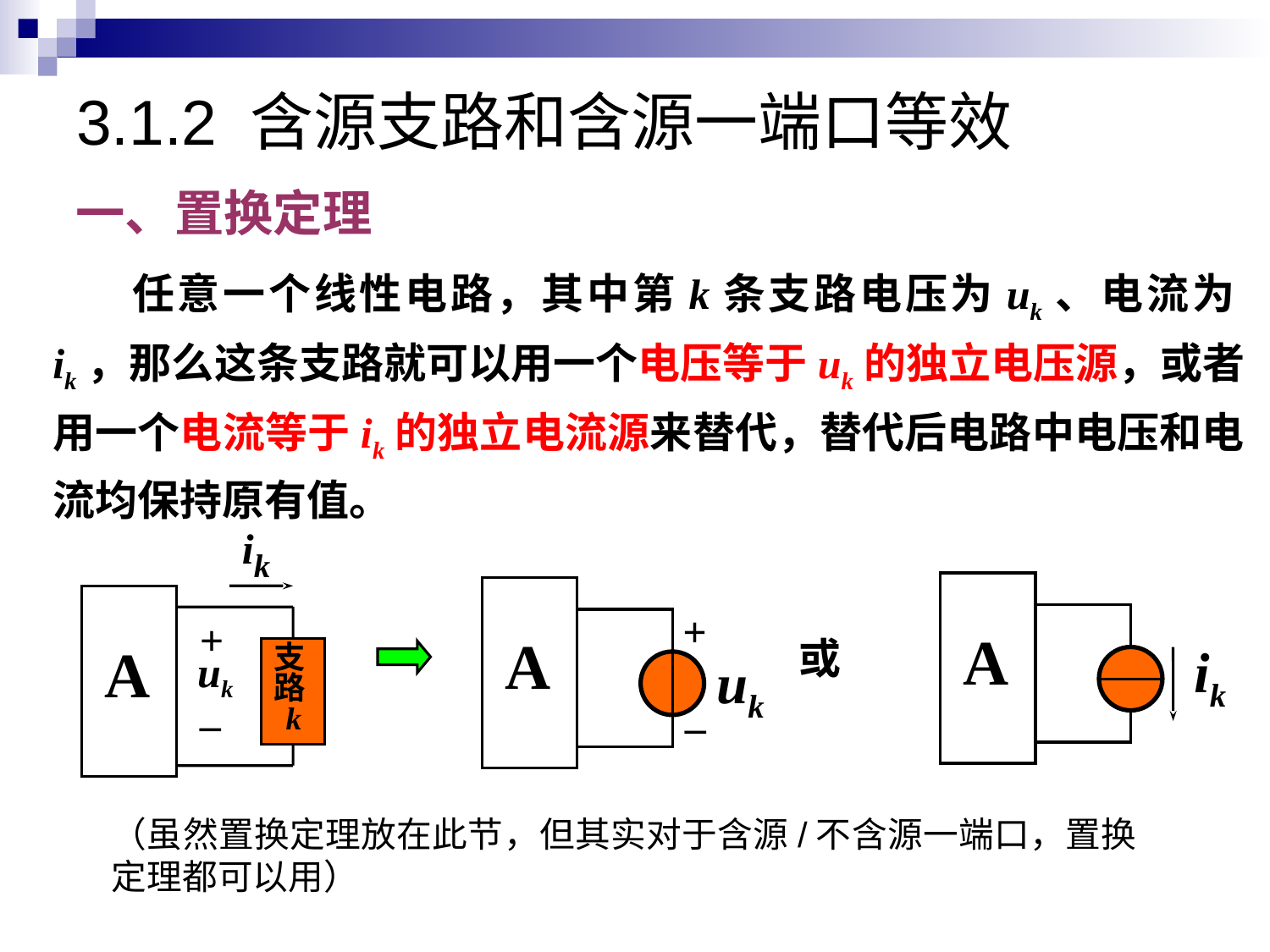

# 3.1.2 含源支路和含源一端口等效
一、置换定理
任意一个线性电路，其中第k条支路电压为uk、电流为ik，那么这条支路就可以用一个电压等于uk的独立电压源，或者用一个电流等于ik的独立电流源来替代，替代后电路中电压和电流均保持原有值。
ik

+
A
uk

支
路
 k
–

A
ik

+

A
uk

–
或

（虽然置换定理放在此节，但其实对于含源/不含源一端口，置换定理都可以用）